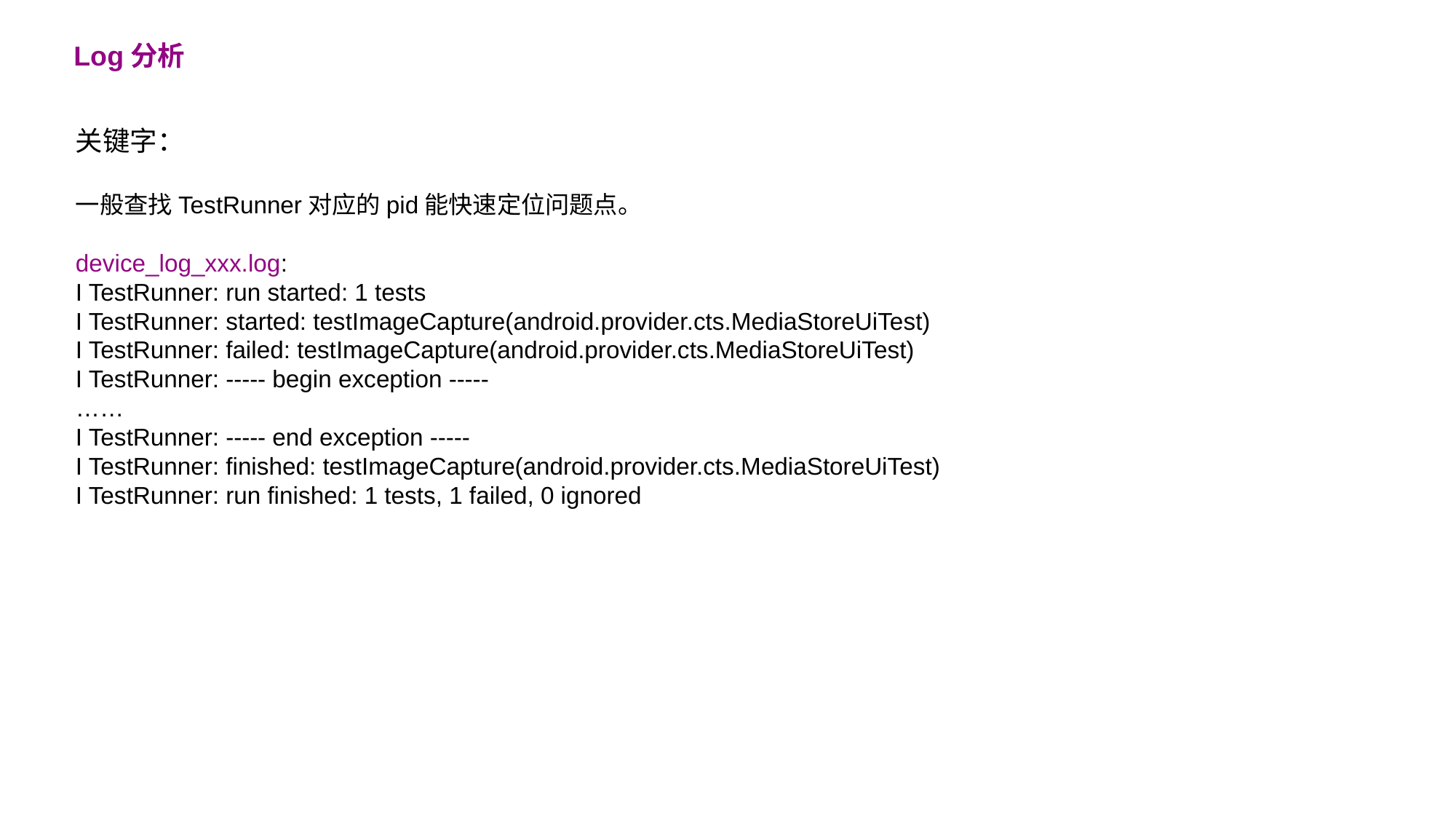

Log分析
关键字：

一般查找TestRunner对应的pid能快速定位问题点。

device_log_xxx.log:
I TestRunner: run started: 1 tests
I TestRunner: started: testImageCapture(android.provider.cts.MediaStoreUiTest)
I TestRunner: failed: testImageCapture(android.provider.cts.MediaStoreUiTest)
I TestRunner: ----- begin exception -----
……
I TestRunner: ----- end exception -----
I TestRunner: finished: testImageCapture(android.provider.cts.MediaStoreUiTest)
I TestRunner: run finished: 1 tests, 1 failed, 0 ignored